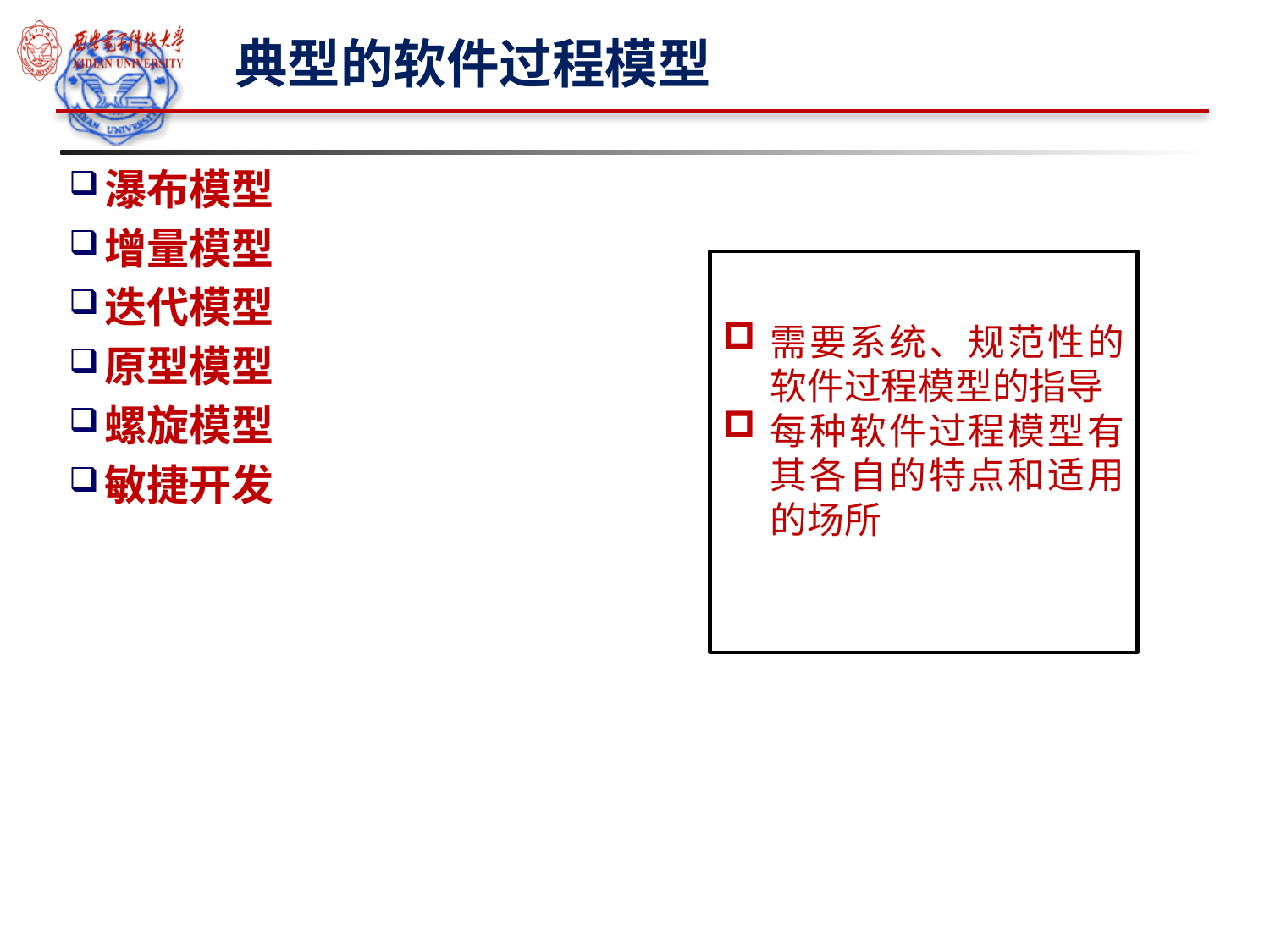

# 典型的软件过程模型
瀑布模型
增量模型
迭代模型
原型模型
螺旋模型
敏捷开发
需要系统、规范性的软件过程模型的指导
每种软件过程模型有其各自的特点和适用的场所